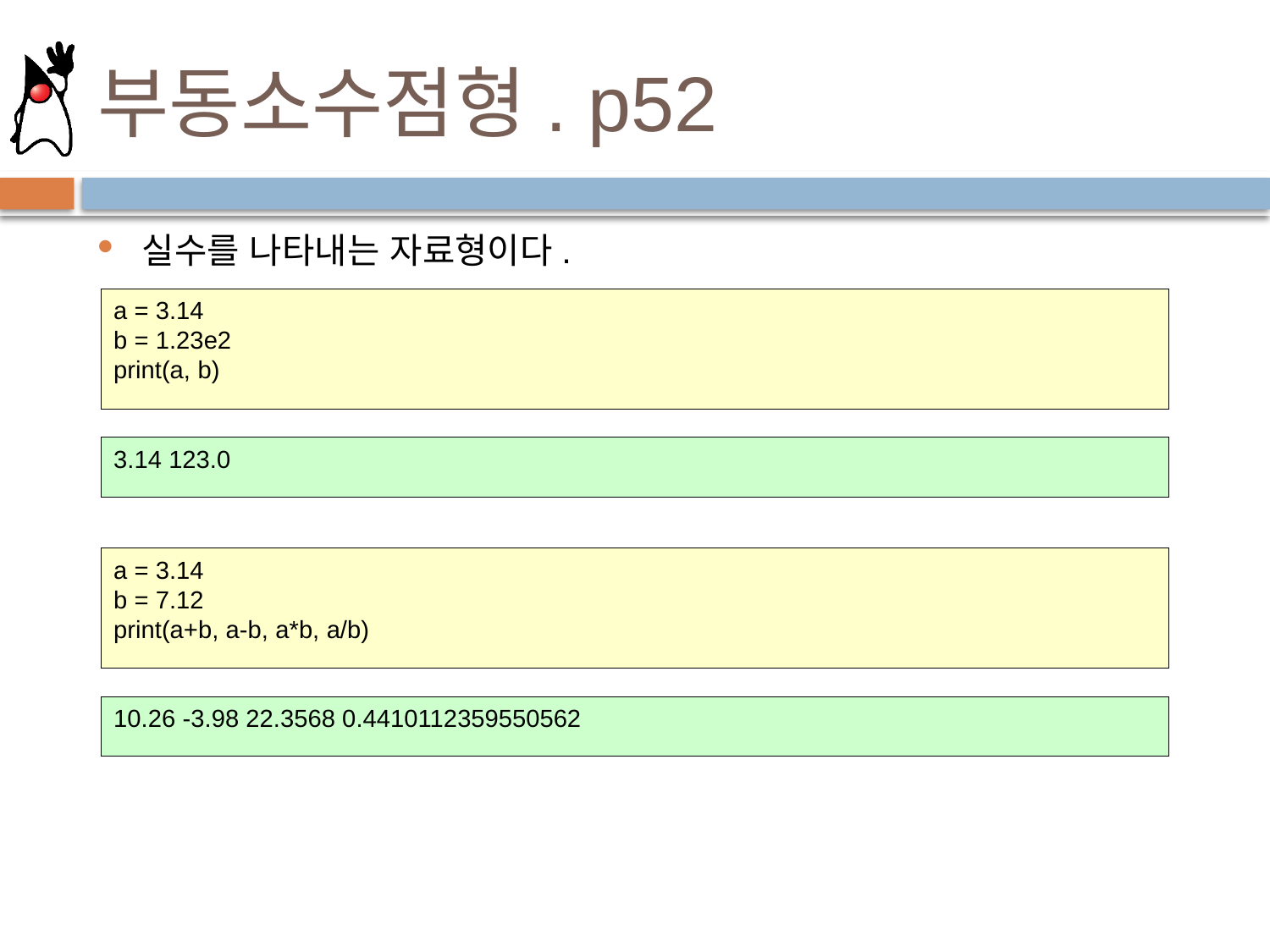

# 부동소수점형. p52
실수를 나타내는 자료형이다.
a = 3.14
b = 1.23e2
print(a, b)
3.14 123.0
a = 3.14
b = 7.12
print(a+b, a-b, a*b, a/b)
10.26 -3.98 22.3568 0.4410112359550562